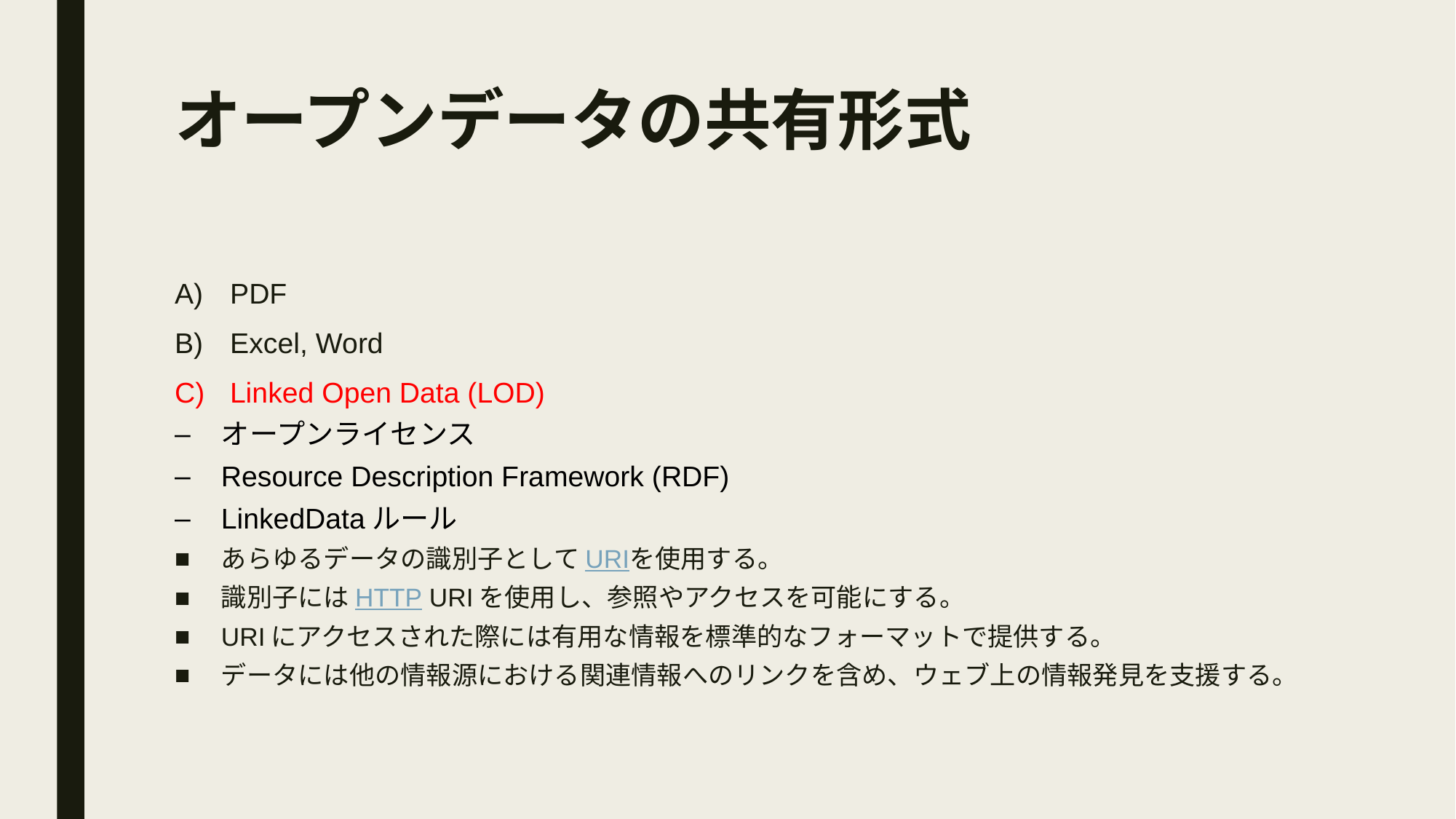

# オープンデータの共有形式
PDF
Excel, Word
Linked Open Data (LOD)
オープンライセンス
Resource Description Framework (RDF)
LinkedDataルール
あらゆるデータの識別子としてURIを使用する。
識別子にはHTTP URIを使用し、参照やアクセスを可能にする。
URIにアクセスされた際には有用な情報を標準的なフォーマットで提供する。
データには他の情報源における関連情報へのリンクを含め、ウェブ上の情報発見を支援する。